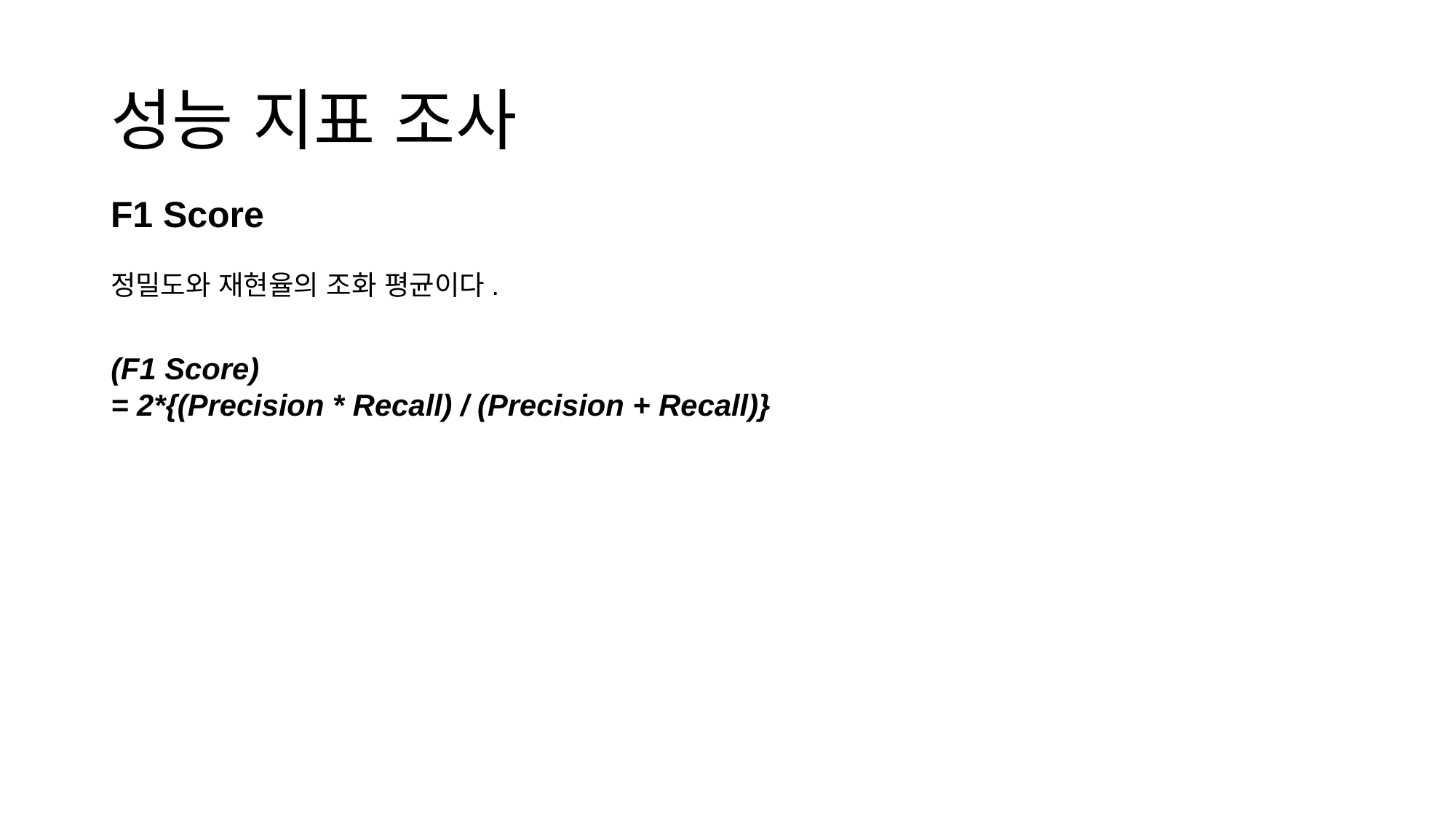

# 성능 지표 조사
F1 Score

정밀도와 재현율의 조화 평균이다.
(F1 Score)
= 2*{(Precision * Recall) / (Precision + Recall)}